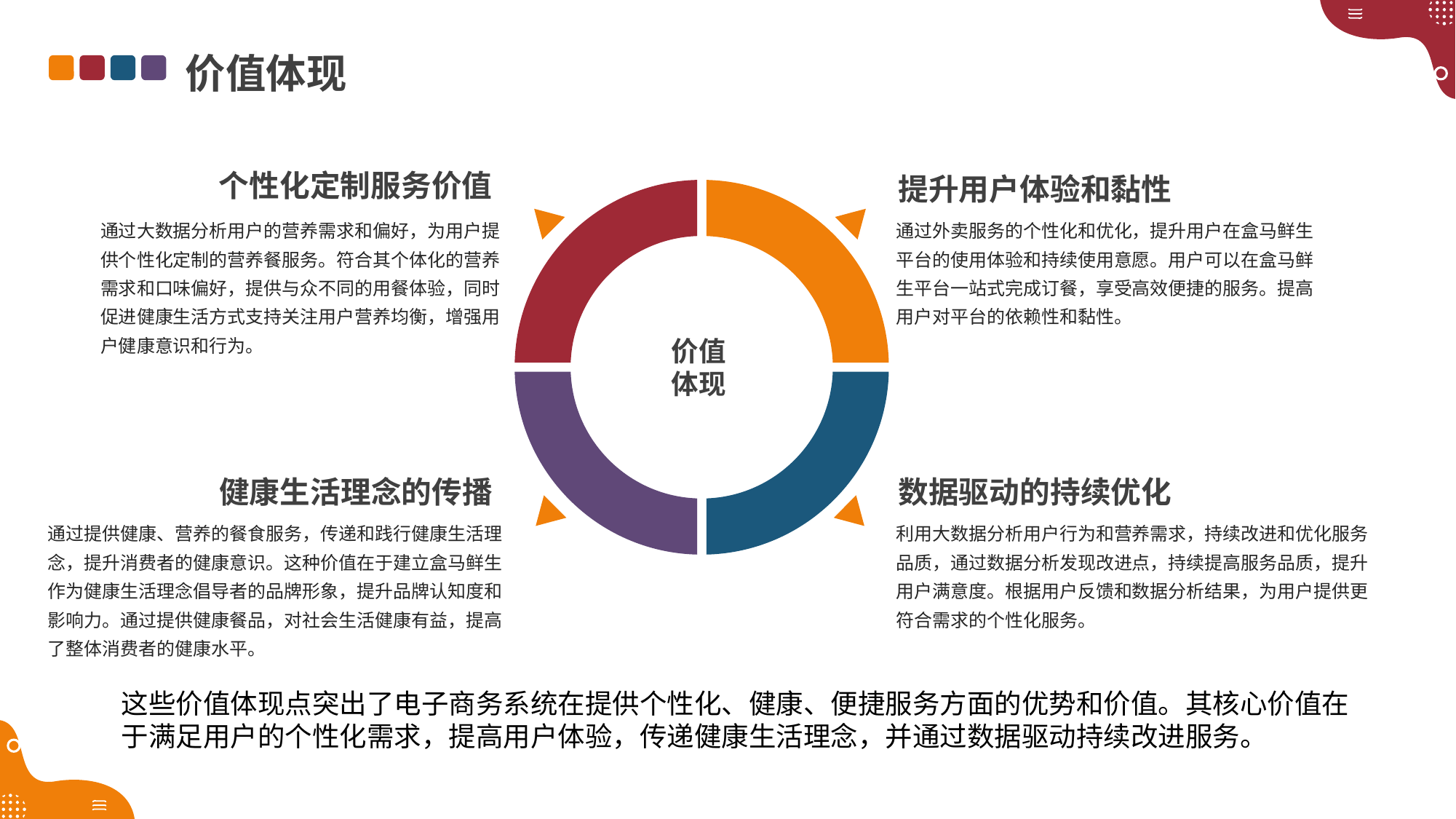

价值体现

个性化定制服务价值
提升用户体验和黏性

通过大数据分析用户的营养需求和偏好，为用户提供个性化定制的营养餐服务。符合其个体化的营养需求和口味偏好，提供与众不同的用餐体验，同时促进健康生活方式支持关注用户营养均衡，增强用户健康意识和行为。
通过外卖服务的个性化和优化，提升用户在盒马鲜生平台的使用体验和持续使用意愿。用户可以在盒马鲜生平台一站式完成订餐，享受高效便捷的服务。提高用户对平台的依赖性和黏性。
价值体现

健康生活理念的传播
数据驱动的持续优化

通过提供健康、营养的餐食服务，传递和践行健康生活理念，提升消费者的健康意识。这种价值在于建立盒马鲜生作为健康生活理念倡导者的品牌形象，提升品牌认知度和影响力。通过提供健康餐品，对社会生活健康有益，提高了整体消费者的健康水平。
利用大数据分析用户行为和营养需求，持续改进和优化服务品质，通过数据分析发现改进点，持续提高服务品质，提升用户满意度。根据用户反馈和数据分析结果，为用户提供更符合需求的个性化服务。
这些价值体现点突出了电子商务系统在提供个性化、健康、便捷服务方面的优势和价值。其核心价值在于满足用户的个性化需求，提高用户体验，传递健康生活理念，并通过数据驱动持续改进服务。